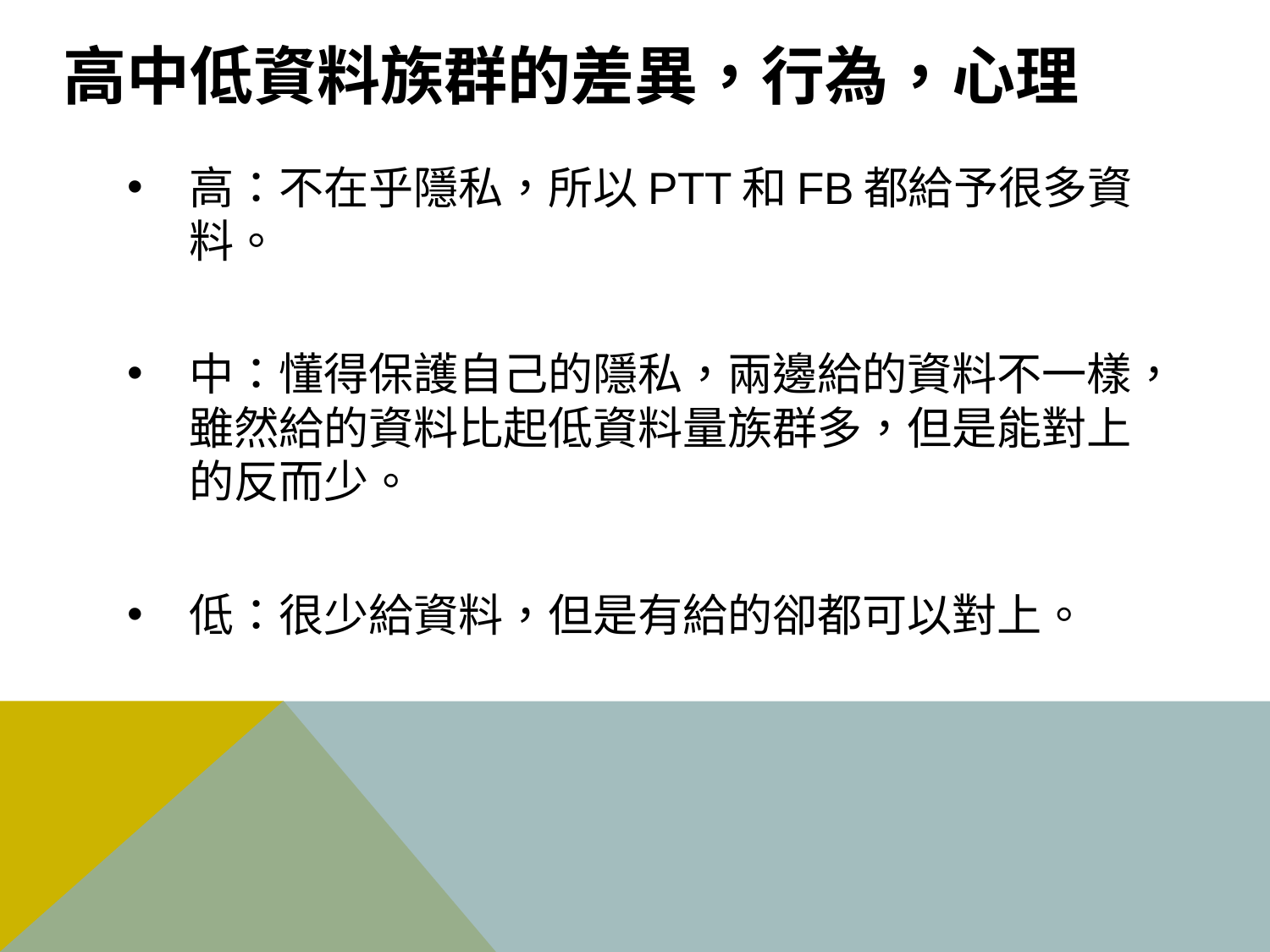

# 高中低資料族群的差異，行為，心理
高：不在乎隱私，所以PTT和FB都給予很多資料。

中：懂得保護自己的隱私，兩邊給的資料不一樣，雖然給的資料比起低資料量族群多，但是能對上的反而少。

低：很少給資料，但是有給的卻都可以對上。